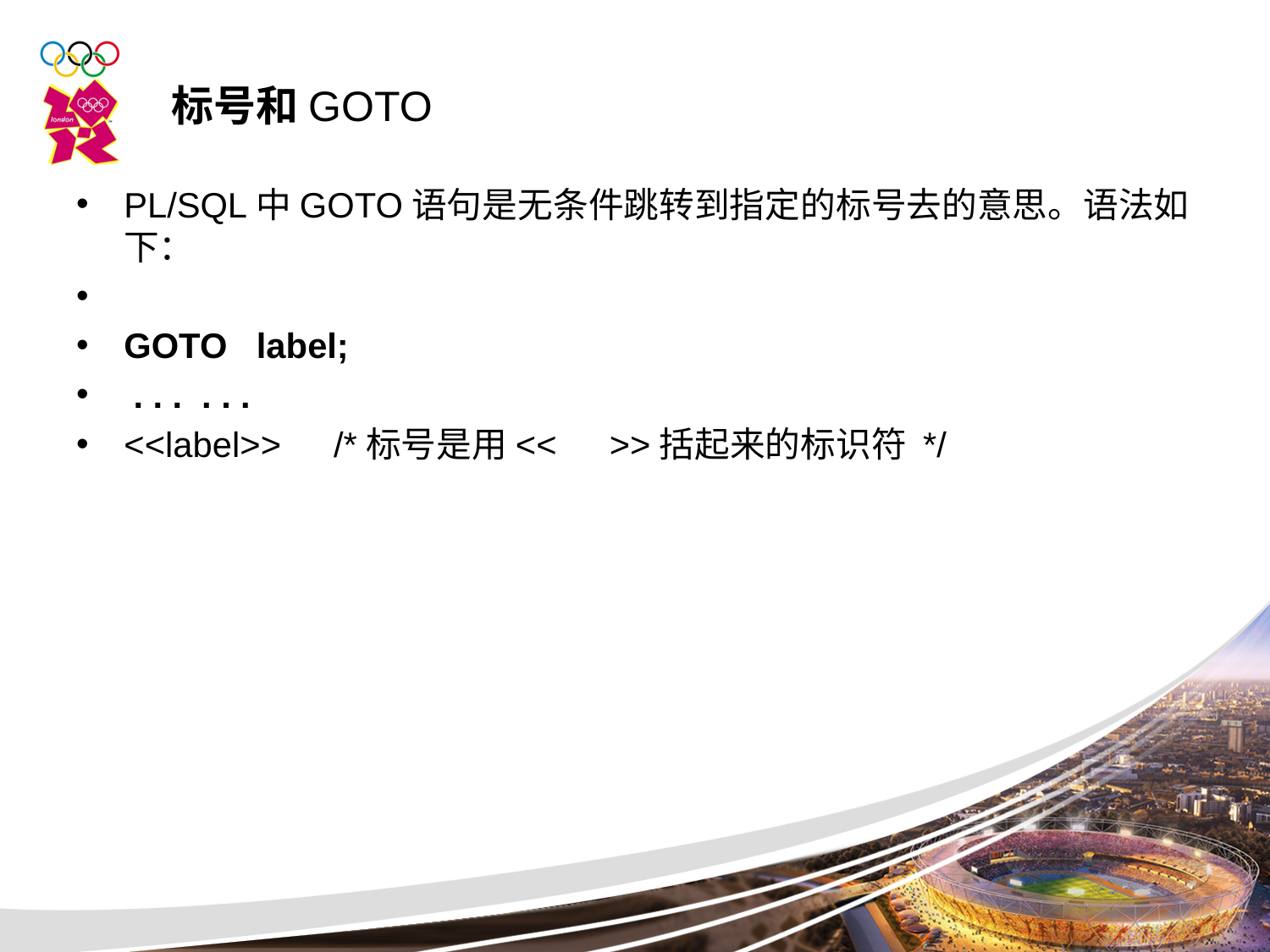

标号和GOTO
PL/SQL中GOTO语句是无条件跳转到指定的标号去的意思。语法如下：

GOTO   label;
 . . .  . . .
<<label>>　/*标号是用<<　>>括起来的标识符 */